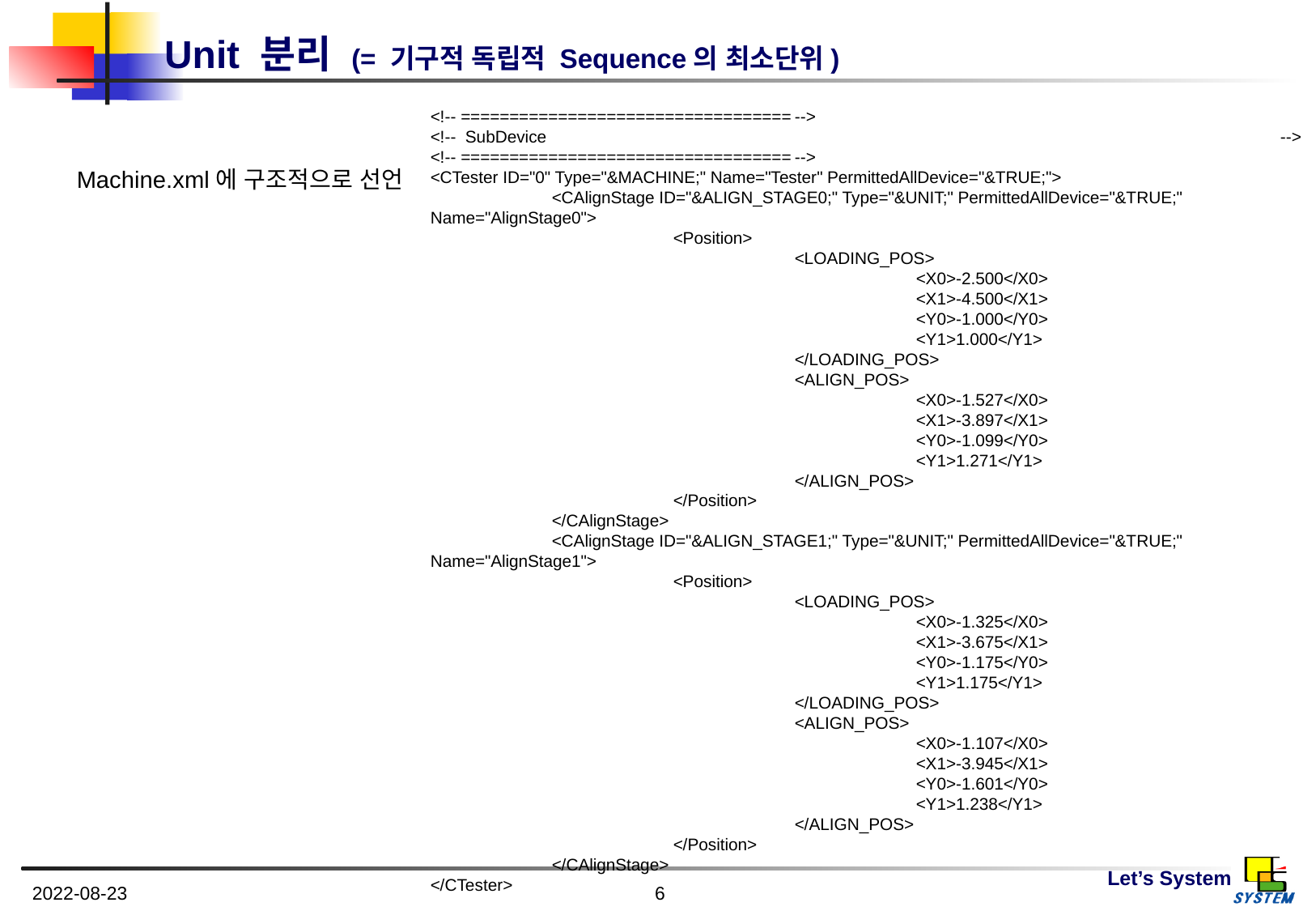

# Unit 분리 (= 기구적 독립적 Sequence의 최소단위)
<!-- ==================================	-->
<!--  SubDevice							-->
<!-- ==================================	-->
<CTester ID="0" Type="&MACHINE;" Name="Tester" PermittedAllDevice="&TRUE;">
	<CAlignStage ID="&ALIGN_STAGE0;" Type="&UNIT;" PermittedAllDevice="&TRUE;" Name="AlignStage0">
		<Position>
			<LOADING_POS>
				<X0>-2.500</X0>
				<X1>-4.500</X1>
				<Y0>-1.000</Y0>
				<Y1>1.000</Y1>
			</LOADING_POS>
			<ALIGN_POS>
				<X0>-1.527</X0>
				<X1>-3.897</X1>
				<Y0>-1.099</Y0>
				<Y1>1.271</Y1>
			</ALIGN_POS>
		</Position>
	</CAlignStage>
	<CAlignStage ID="&ALIGN_STAGE1;" Type="&UNIT;" PermittedAllDevice="&TRUE;" Name="AlignStage1">
		<Position>
			<LOADING_POS>
				<X0>-1.325</X0>
				<X1>-3.675</X1>
				<Y0>-1.175</Y0>
				<Y1>1.175</Y1>
			</LOADING_POS>
			<ALIGN_POS>
				<X0>-1.107</X0>
				<X1>-3.945</X1>
				<Y0>-1.601</Y0>
				<Y1>1.238</Y1>
			</ALIGN_POS>
		</Position>
	</CAlignStage>
</CTester>
Machine.xml에 구조적으로 선언
2022-08-23
6